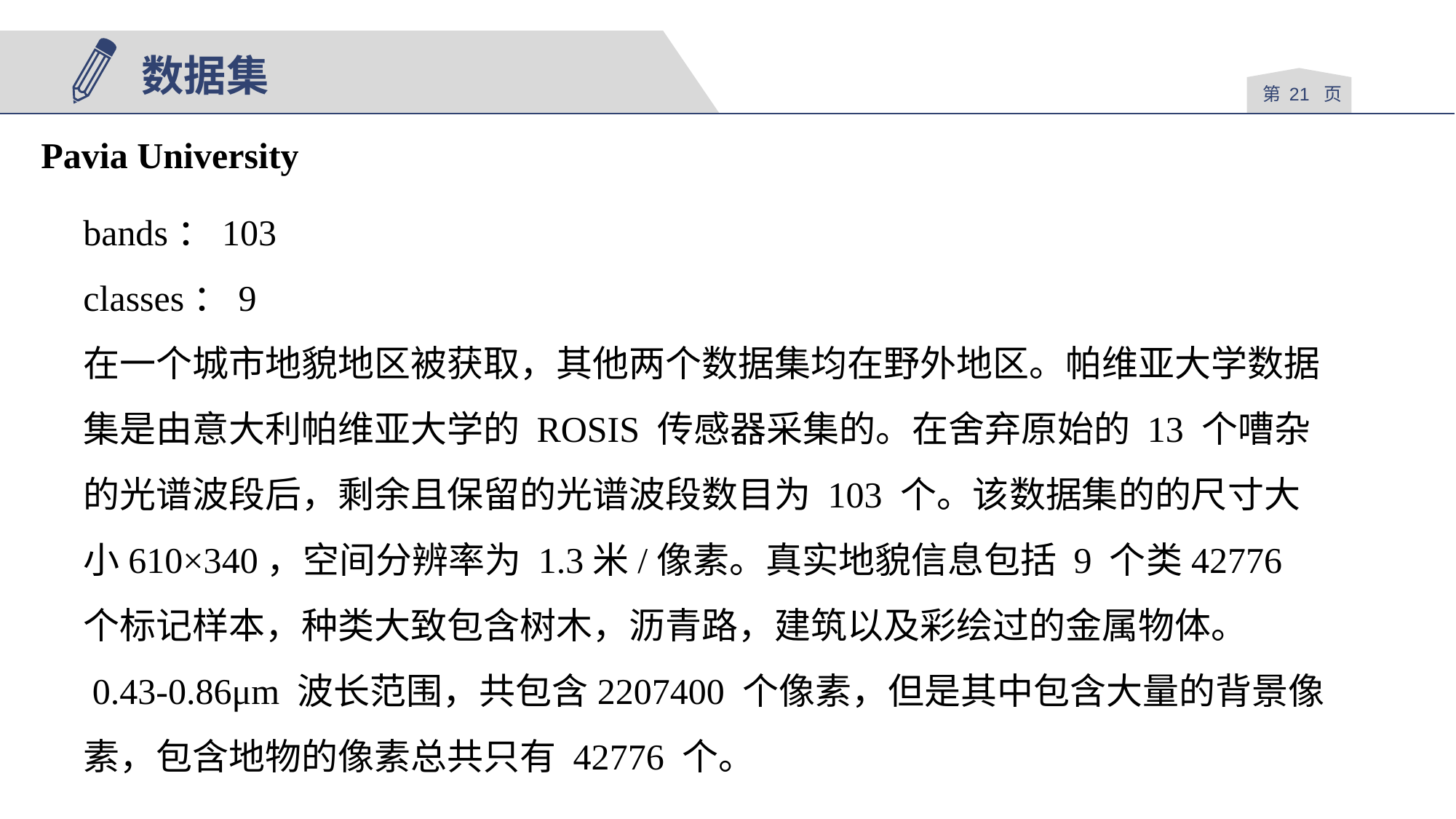

数据集

第 21  页
Pavia University
bands：103
classes：9
在一个城市地貌地区被获取，其他两个数据集均在野外地区。帕维亚大学数据集是由意大利帕维亚大学的 ROSIS 传感器采集的。在舍弃原始的 13 个嘈杂的光谱波段后，剩余且保留的光谱波段数目为 103 个。该数据集的的尺寸大小610×340，空间分辨率为 1.3米/像素。真实地貌信息包括 9 个类42776 个标记样本，种类大致包含树木，沥青路，建筑以及彩绘过的金属物体。
 0.43-0.86μm 波长范围，共包含2207400 个像素，但是其中包含大量的背景像素，包含地物的像素总共只有 42776 个。